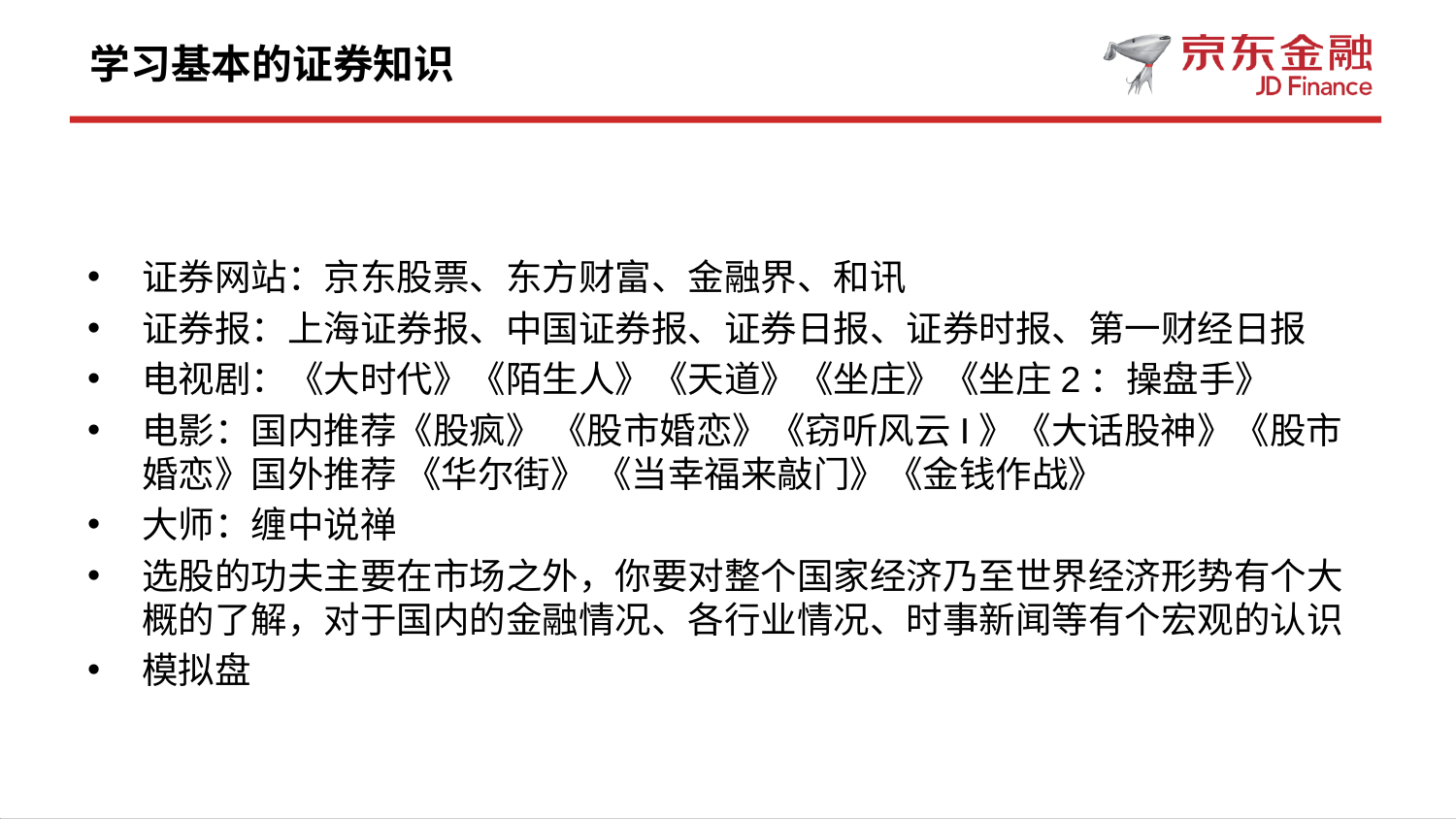

学习基本的证券知识
证券网站：京东股票、东方财富、金融界、和讯
证券报：上海证券报、中国证券报、证券日报、证券时报、第一财经日报
电视剧：《大时代》《陌生人》《天道》《坐庄》《坐庄2：操盘手》
电影：国内推荐《股疯》 《股市婚恋》《窃听风云I》《大话股神》《股市婚恋》国外推荐 《华尔街》 《当幸福来敲门》《金钱作战》
大师：缠中说禅
选股的功夫主要在市场之外，你要对整个国家经济乃至世界经济形势有个大概的了解，对于国内的金融情况、各行业情况、时事新闻等有个宏观的认识
模拟盘